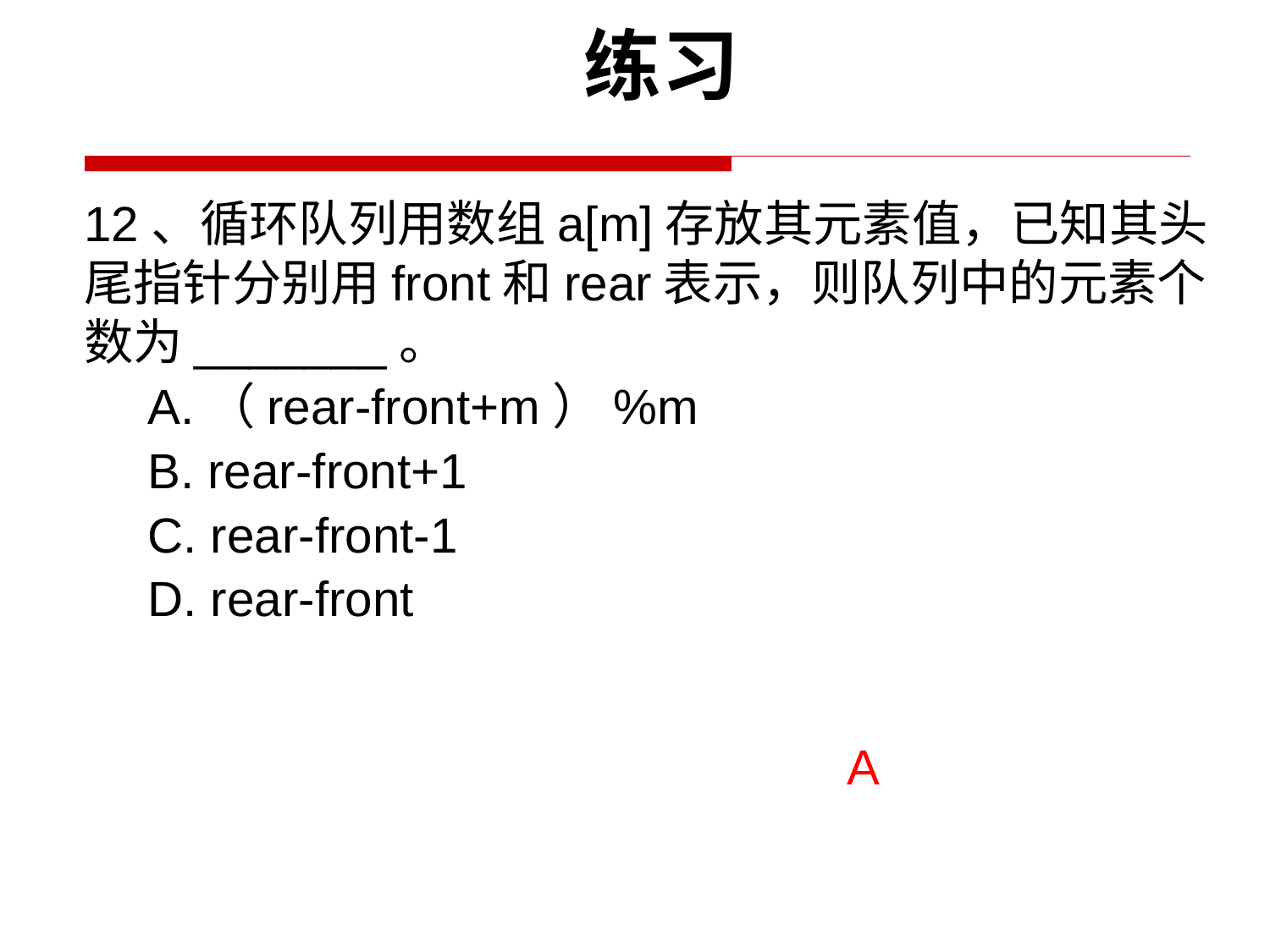

练习
12、循环队列用数组a[m]存放其元素值，已知其头尾指针分别用front和rear表示，则队列中的元素个数为_______。
A.（rear-front+m）%m
B. rear-front+1
C. rear-front-1
D. rear-front

A